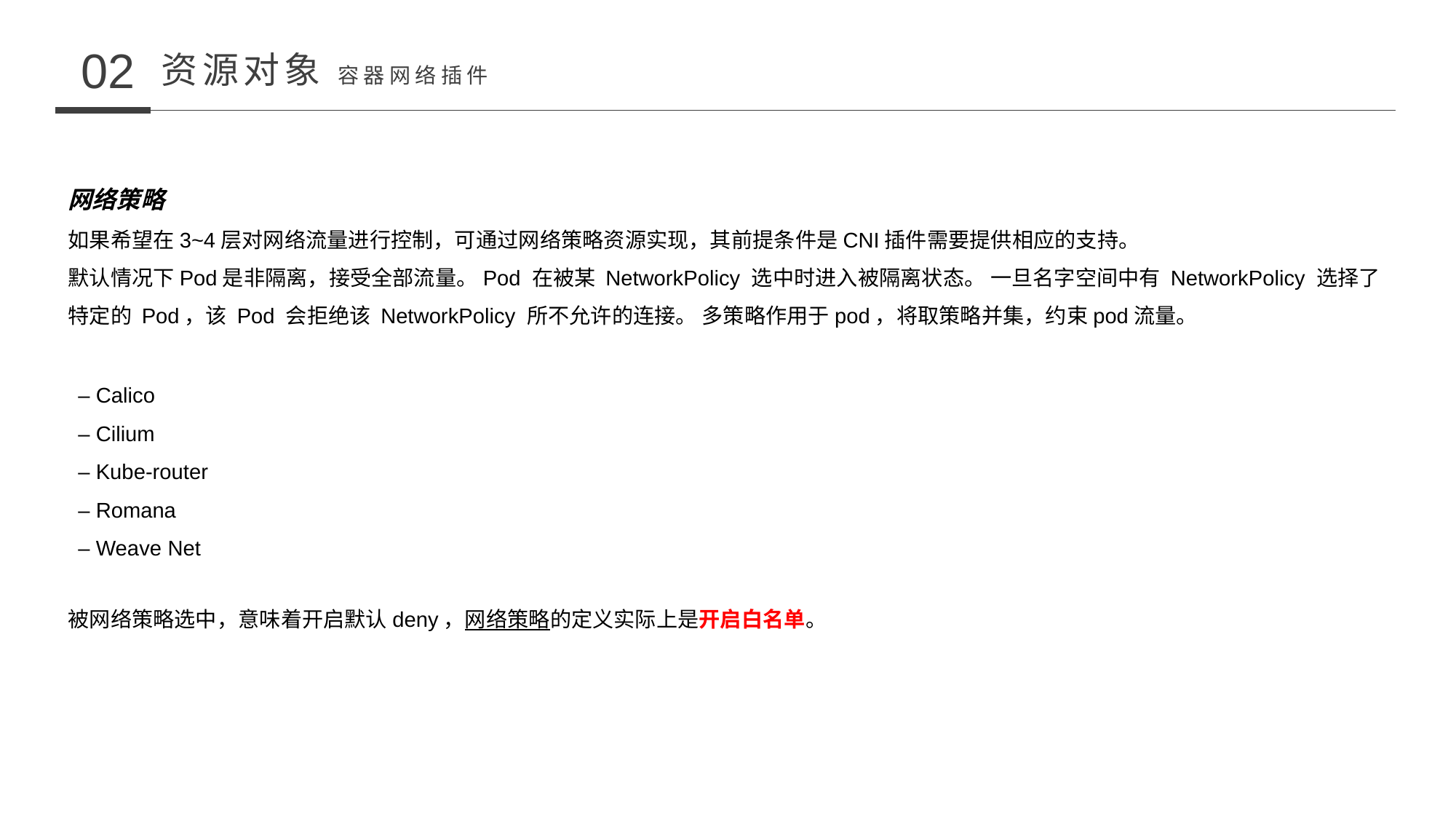

02
资源对象 容器网络插件
网络策略
如果希望在3~4层对网络流量进行控制，可通过网络策略资源实现，其前提条件是CNI插件需要提供相应的支持。
默认情况下Pod是非隔离，接受全部流量。Pod 在被某 NetworkPolicy 选中时进入被隔离状态。 一旦名字空间中有 NetworkPolicy 选择了特定的 Pod，该 Pod 会拒绝该 NetworkPolicy 所不允许的连接。 多策略作用于pod，将取策略并集，约束pod流量。
– Calico
– Cilium
– Kube-router
– Romana
– Weave Net
被网络策略选中，意味着开启默认deny，网络策略的定义实际上是开启白名单。